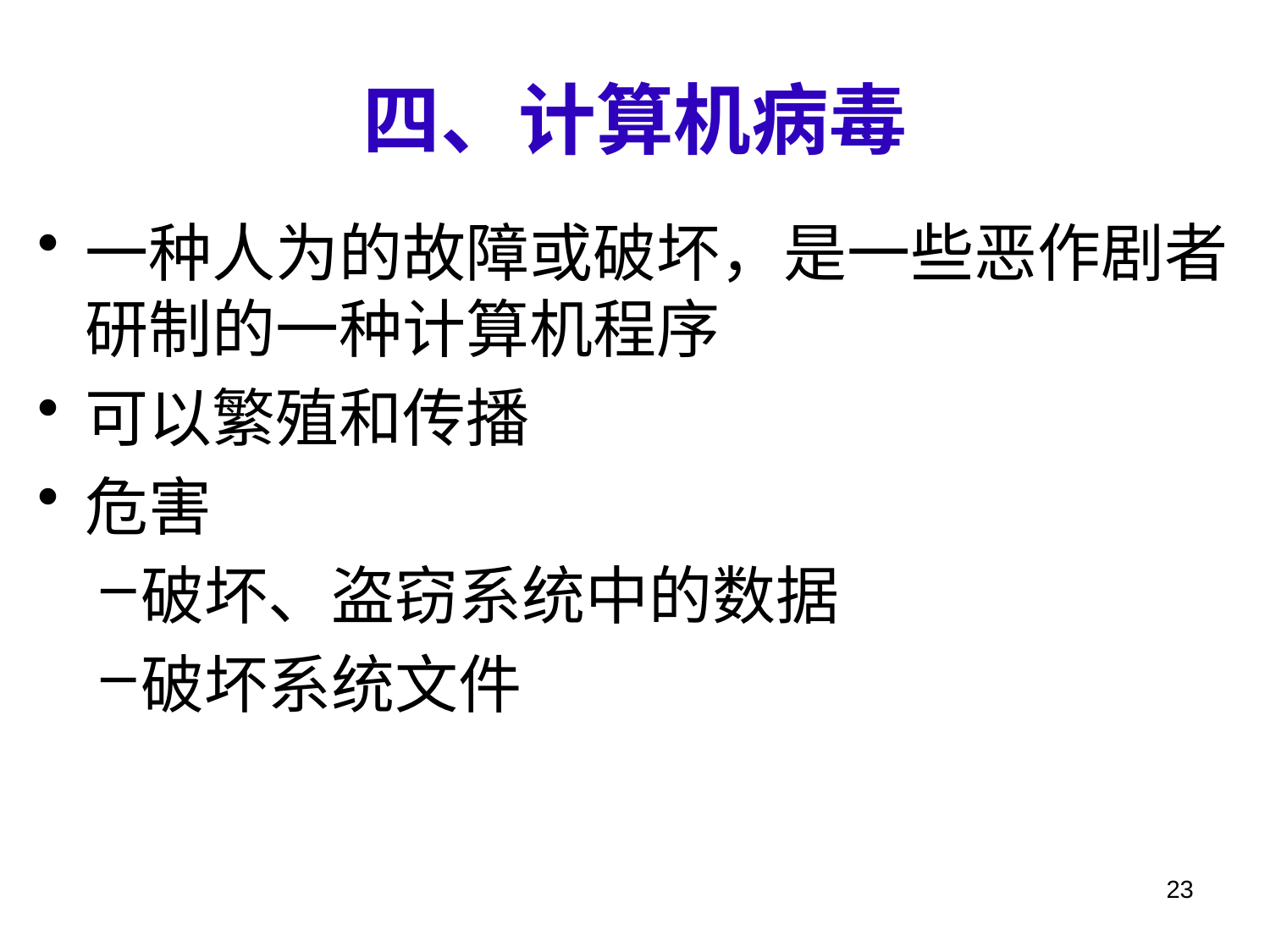

# 四、计算机病毒
一种人为的故障或破坏，是一些恶作剧者研制的一种计算机程序
可以繁殖和传播
危害
破坏、盗窃系统中的数据
破坏系统文件

23